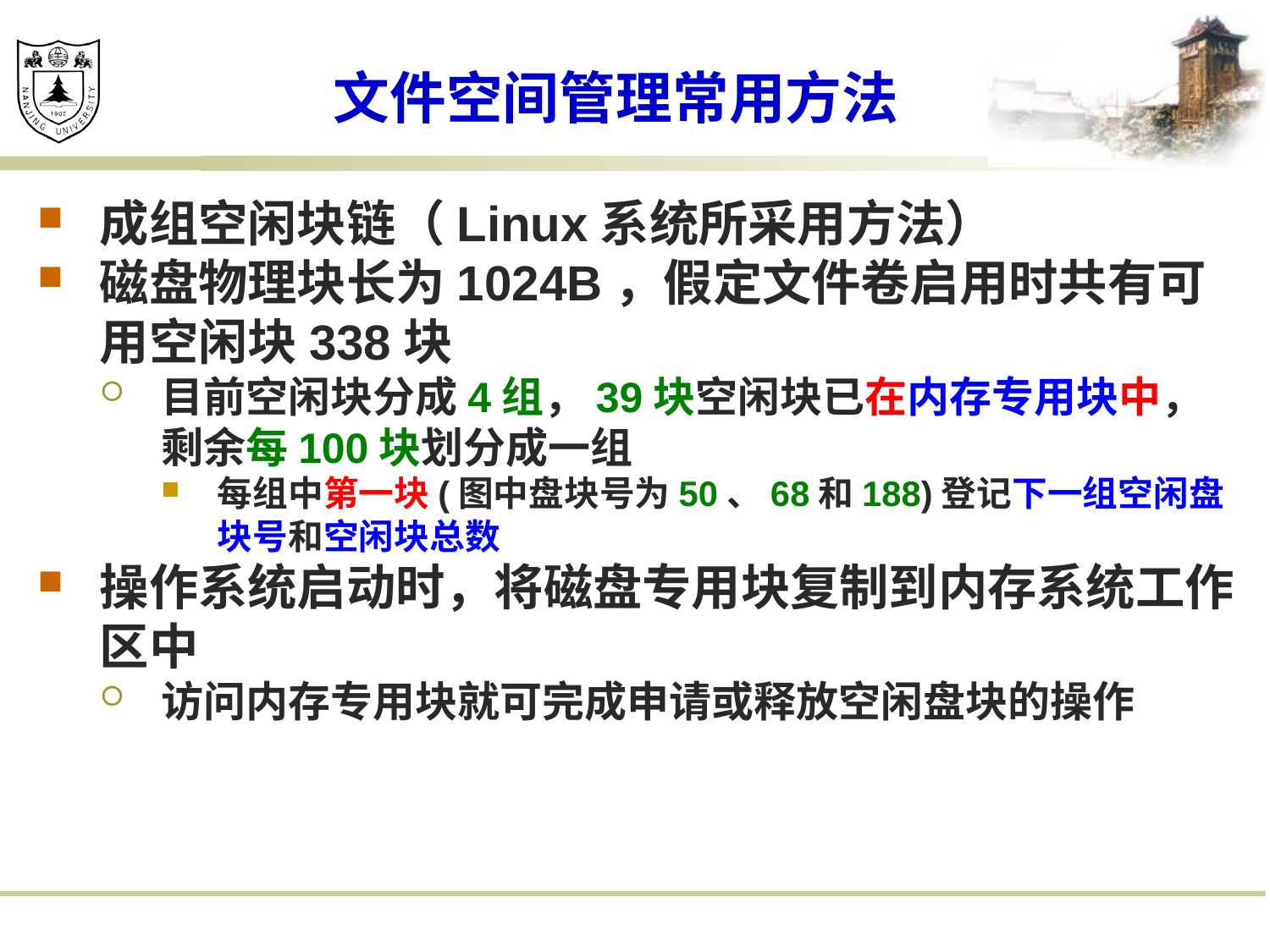

# 文件空间管理常用方法
成组空闲块链（Linux系统所采用方法）
磁盘物理块长为1024B，假定文件卷启用时共有可用空闲块338块
目前空闲块分成4组，39块空闲块已在内存专用块中，剩余每100块划分成一组
每组中第一块(图中盘块号为50、68和188)登记下一组空闲盘块号和空闲块总数
操作系统启动时，将磁盘专用块复制到内存系统工作区中
访问内存专用块就可完成申请或释放空闲盘块的操作

98